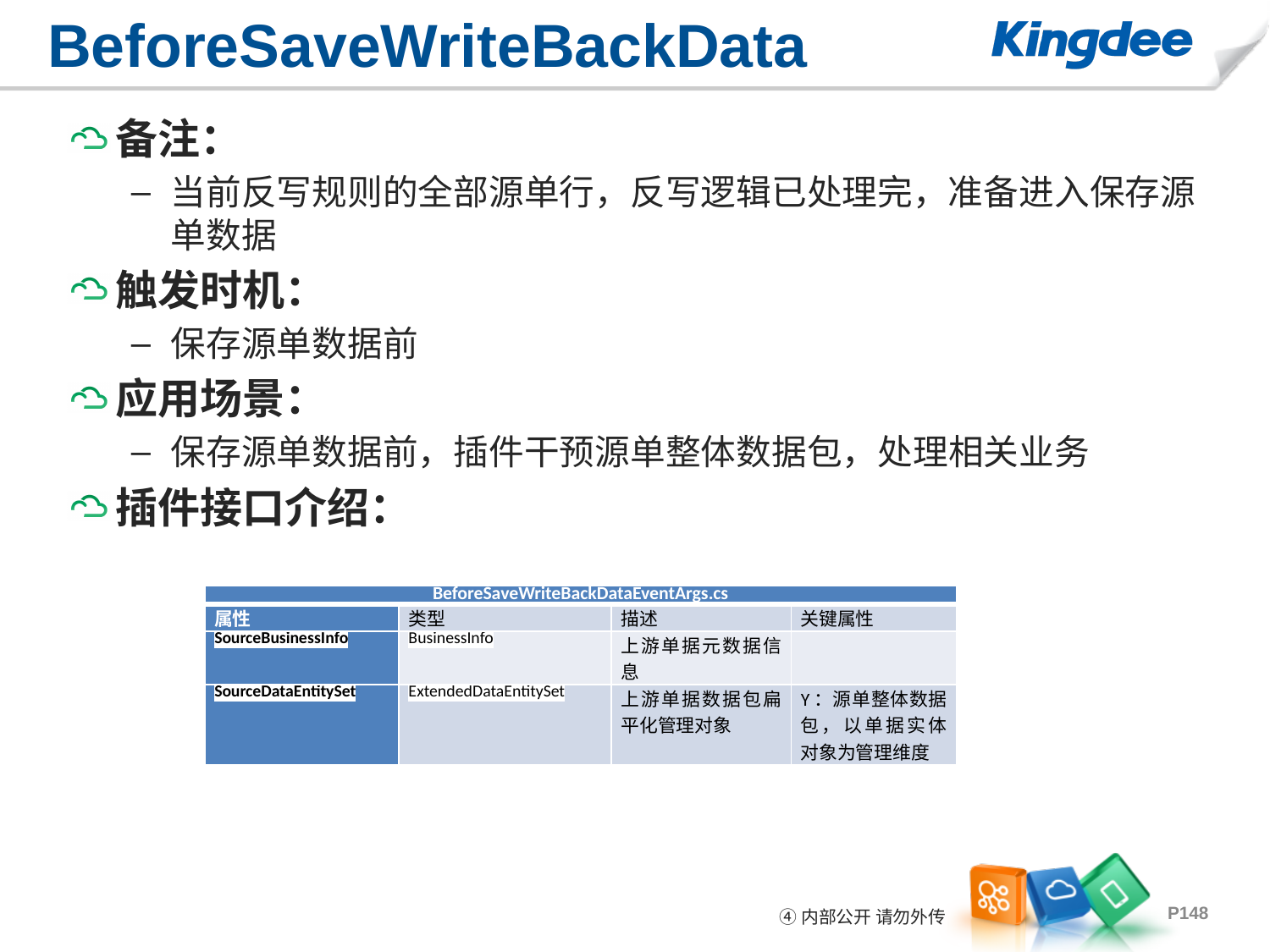

# BeforeSaveWriteBackData
备注：
当前反写规则的全部源单行，反写逻辑已处理完，准备进入保存源单数据
触发时机：
保存源单数据前
应用场景：
保存源单数据前，插件干预源单整体数据包，处理相关业务
插件接口介绍：
| BeforeSaveWriteBackDataEventArgs.cs |  |  |  |
| --- | --- | --- | --- |
| 属性 | 类型 | 描述 | 关键属性 |
| SourceBusinessInfo | BusinessInfo | 上游单据元数据信息 |  |
| SourceDataEntitySet | ExtendedDataEntitySet | 上游单据数据包扁平化管理对象 | Y：源单整体数据包，以单据实体对象为管理维度 |